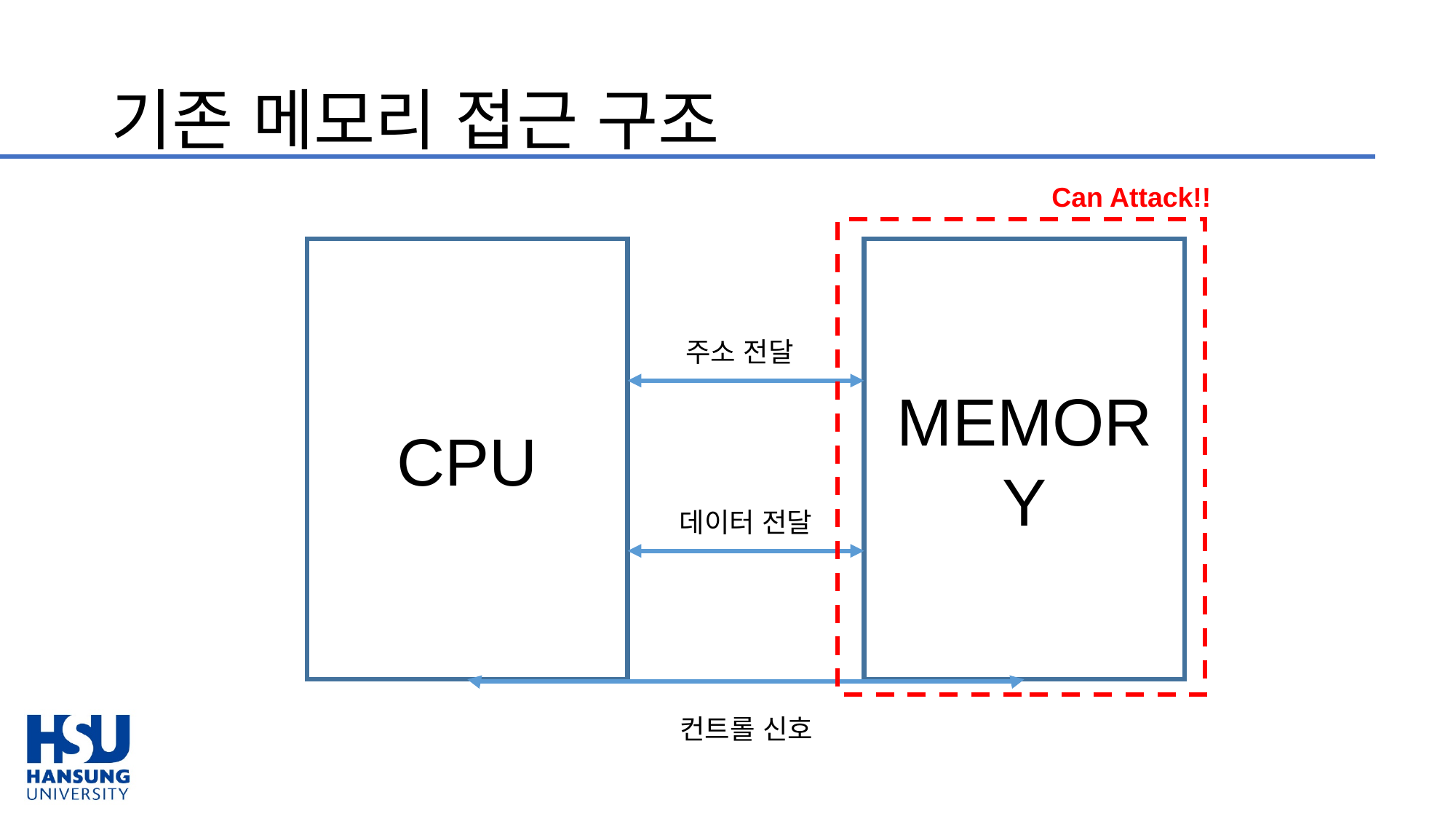

# 기존 메모리 접근 구조
Can Attack!!

CPU
MEMORY
주소 전달
데이터 전달
컨트롤 신호